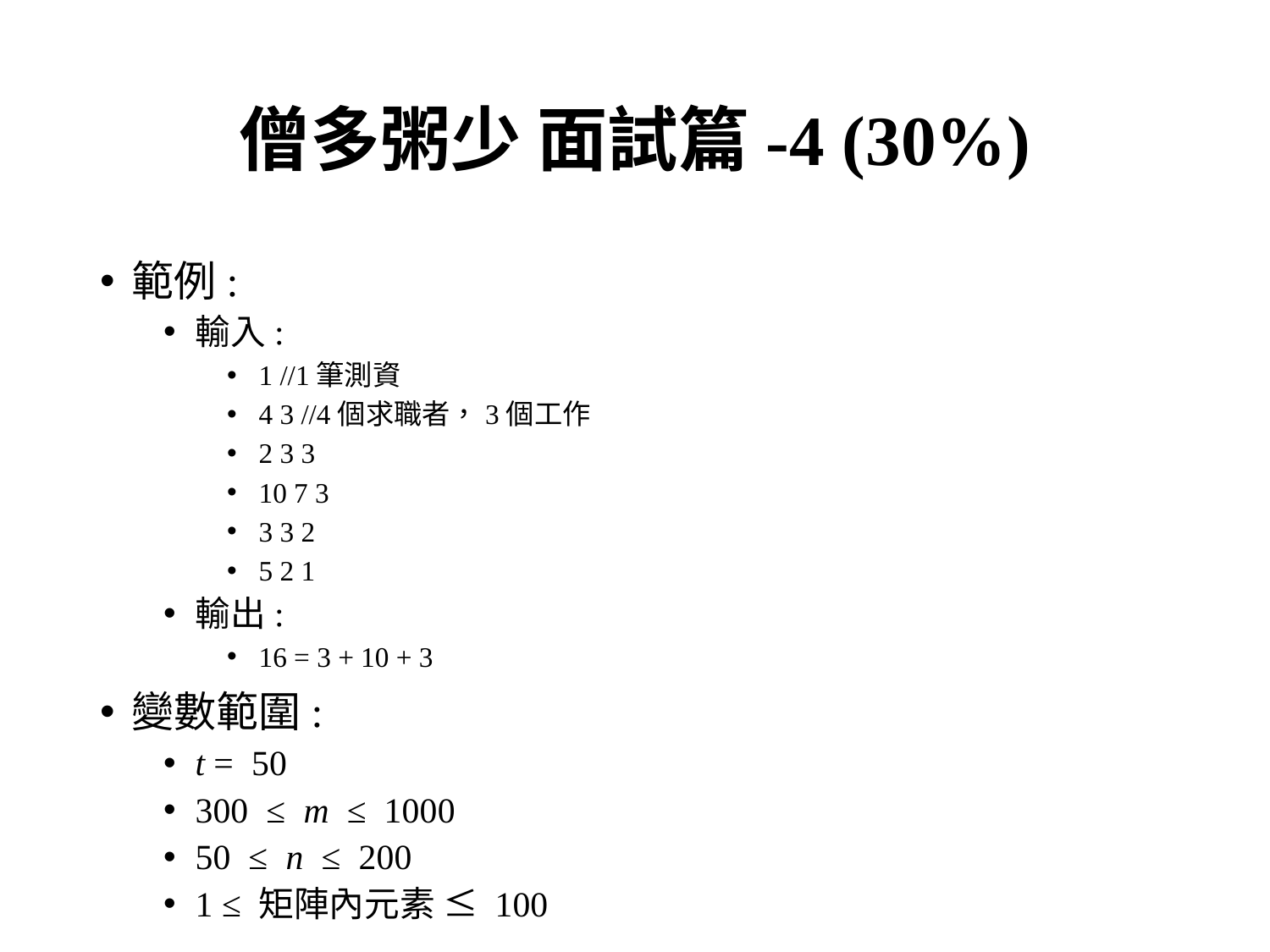

# 僧多粥少 面試篇-4 (30%)
範例:
輸入:
1 //1筆測資
4 3 //4個求職者，3個工作
2 3 3
10 7 3
3 3 2
5 2 1
輸出:
16 = 3 + 10 + 3
變數範圍:
t =  50
300  ≤  m  ≤  1000
50  ≤  n  ≤  200
1 ≤ 矩陣內元素 ≤ 100